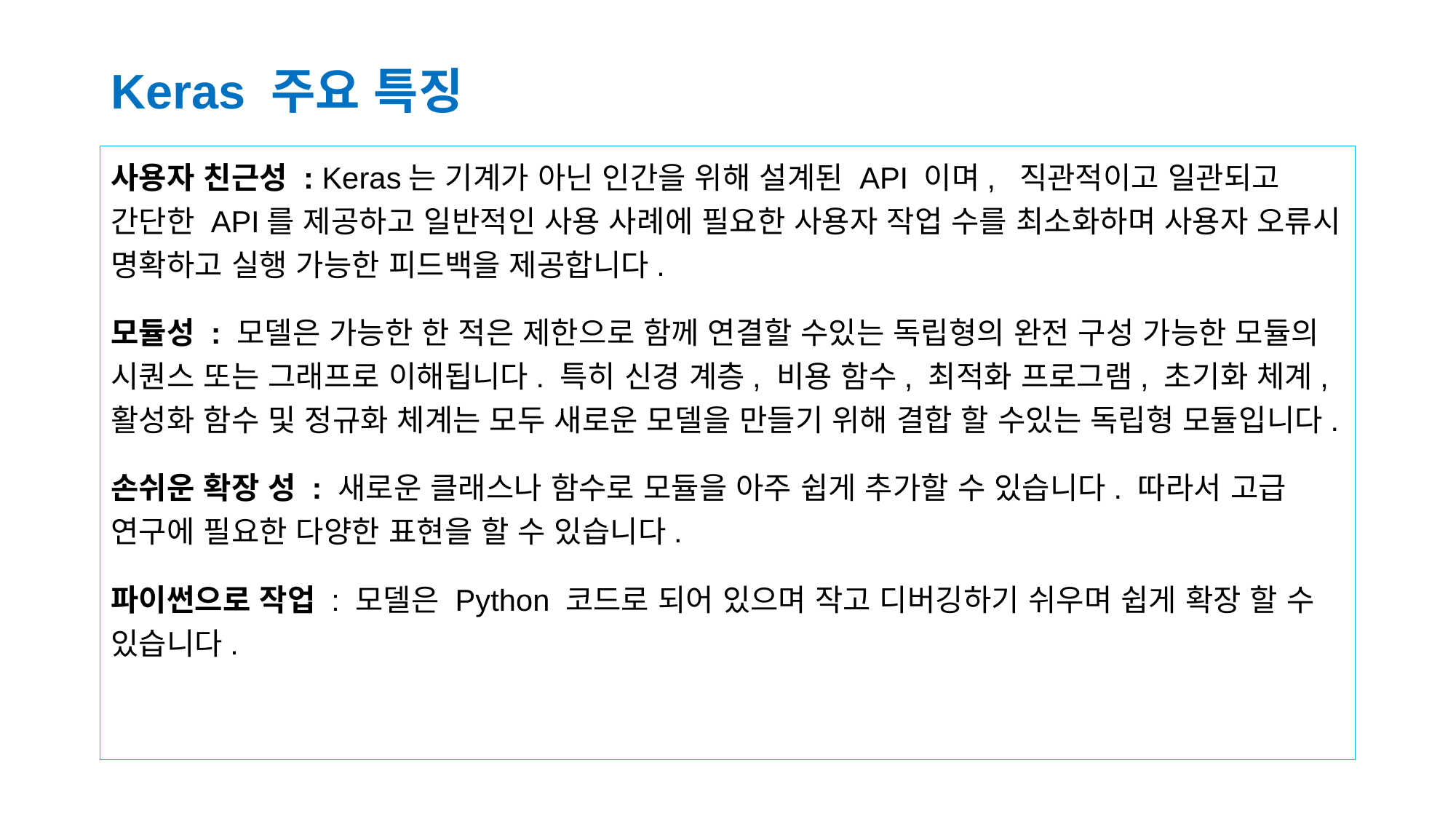

# Keras 주요 특징
사용자 친근성 : Keras는 기계가 아닌 인간을 위해 설계된 API 이며,  직관적이고 일관되고 간단한 API를 제공하고 일반적인 사용 사례에 필요한 사용자 작업 수를 최소화하며 사용자 오류시 명확하고 실행 가능한 피드백을 제공합니다.
모듈성 : 모델은 가능한 한 적은 제한으로 함께 연결할 수있는 독립형의 완전 구성 가능한 모듈의 시퀀스 또는 그래프로 이해됩니다. 특히 신경 계층, 비용 함수, 최적화 프로그램, 초기화 체계, 활성화 함수 및 정규화 체계는 모두 새로운 모델을 만들기 위해 결합 할 수있는 독립형 모듈입니다.
손쉬운 확장 성 : 새로운 클래스나 함수로 모듈을 아주 쉽게 추가할 수 있습니다. 따라서 고급 연구에 필요한 다양한 표현을 할 수 있습니다.
파이썬으로 작업 : 모델은 Python 코드로 되어 있으며 작고 디버깅하기 쉬우며 쉽게 확장 할 수 있습니다.